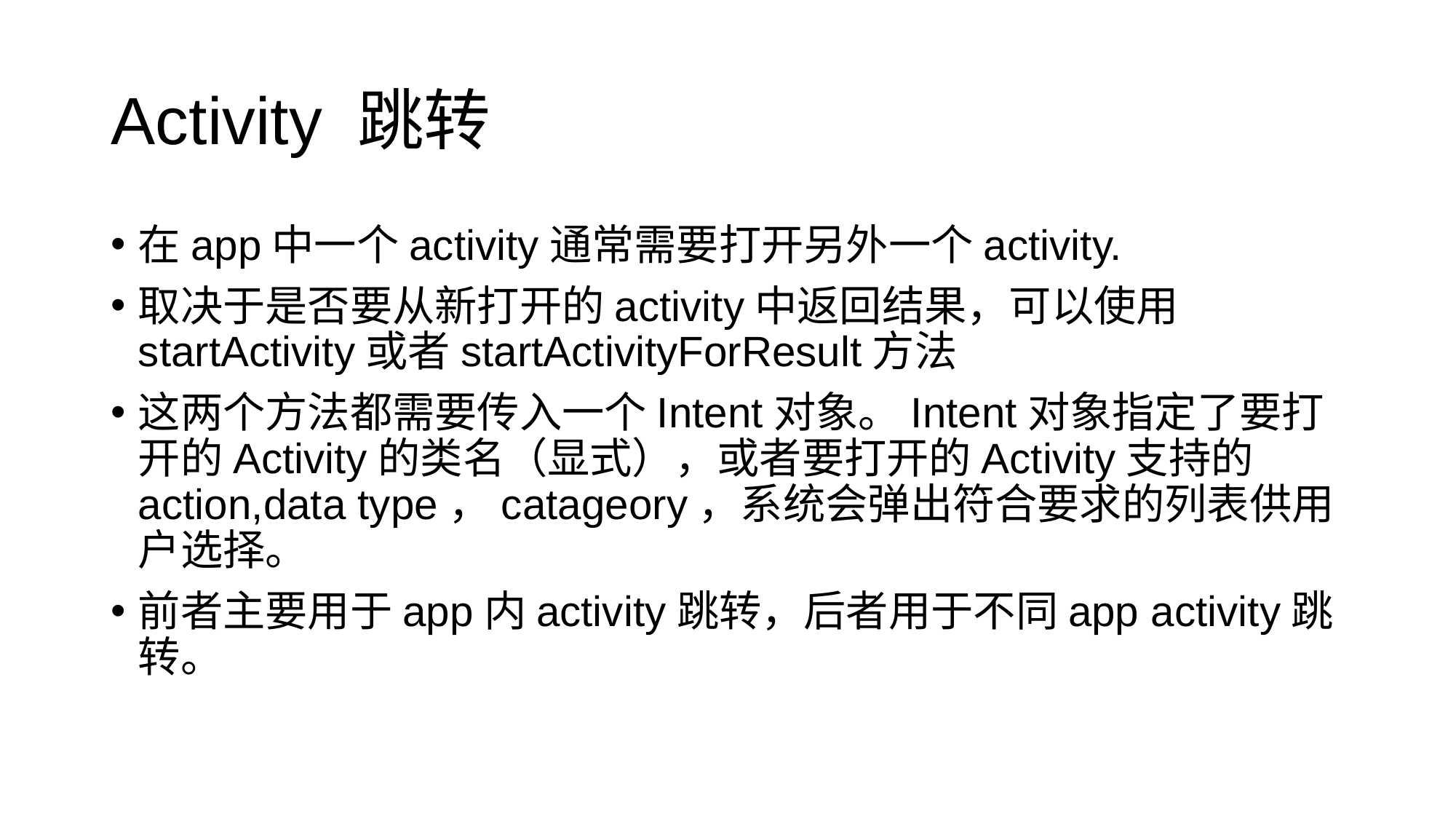

# Activity 跳转
在app中一个activity通常需要打开另外一个activity.
取决于是否要从新打开的activity中返回结果，可以使用startActivity或者startActivityForResult方法
这两个方法都需要传入一个Intent对象。Intent对象指定了要打开的Activity的类名（显式），或者要打开的Activity支持的action,data type，catageory，系统会弹出符合要求的列表供用户选择。
前者主要用于app内activity跳转，后者用于不同app activity跳转。